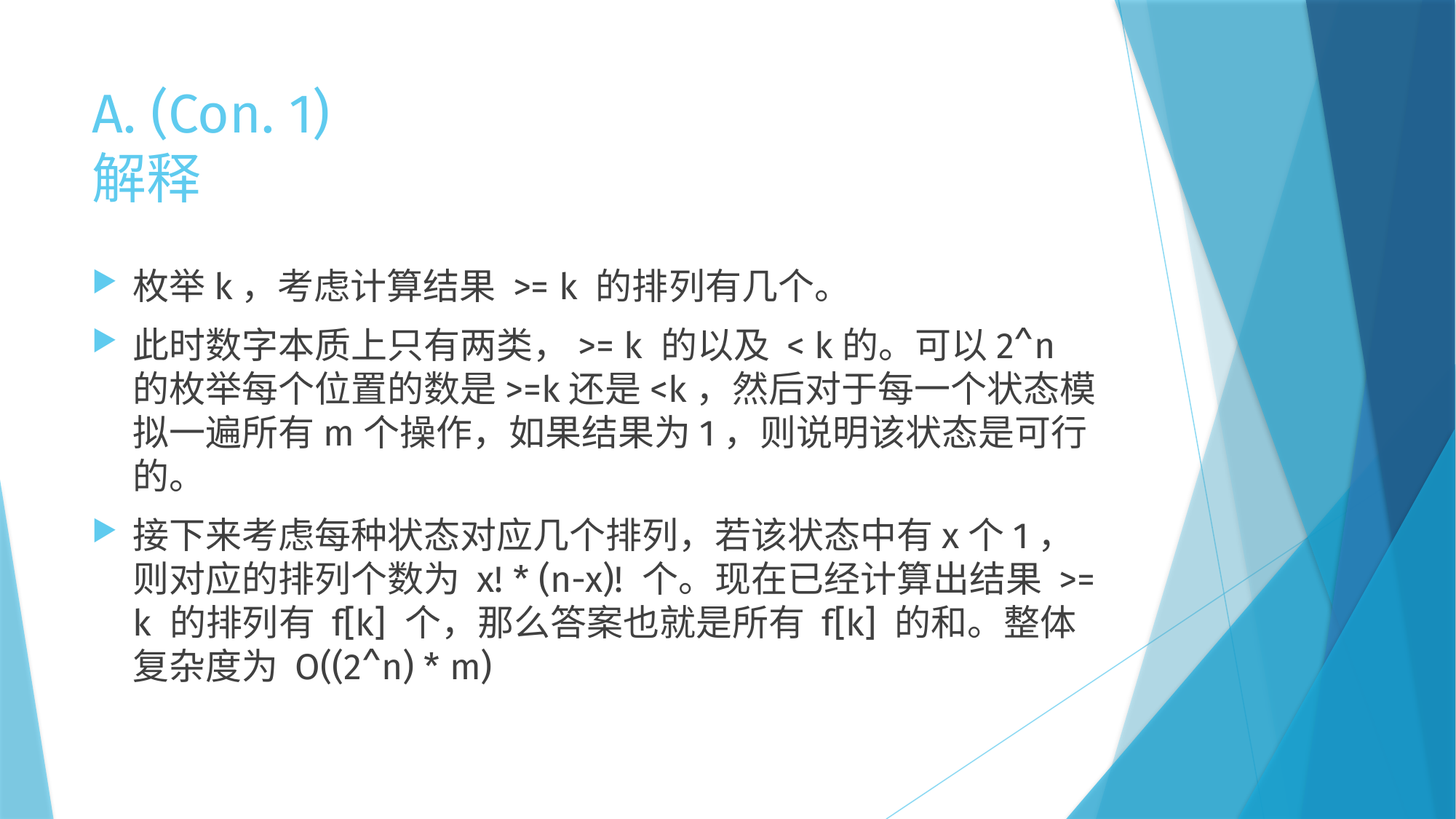

# A. (Con. 1) 解释
枚举k，考虑计算结果 >= k 的排列有几个。
此时数字本质上只有两类，>= k 的以及 < k的。可以2^n的枚举每个位置的数是>=k还是<k，然后对于每一个状态模拟一遍所有m个操作，如果结果为1，则说明该状态是可行的。
接下来考虑每种状态对应几个排列，若该状态中有x个1，则对应的排列个数为 x! * (n-x)! 个。现在已经计算出结果 >= k 的排列有 f[k] 个，那么答案也就是所有 f[k] 的和。整体复杂度为 O((2^n) * m)